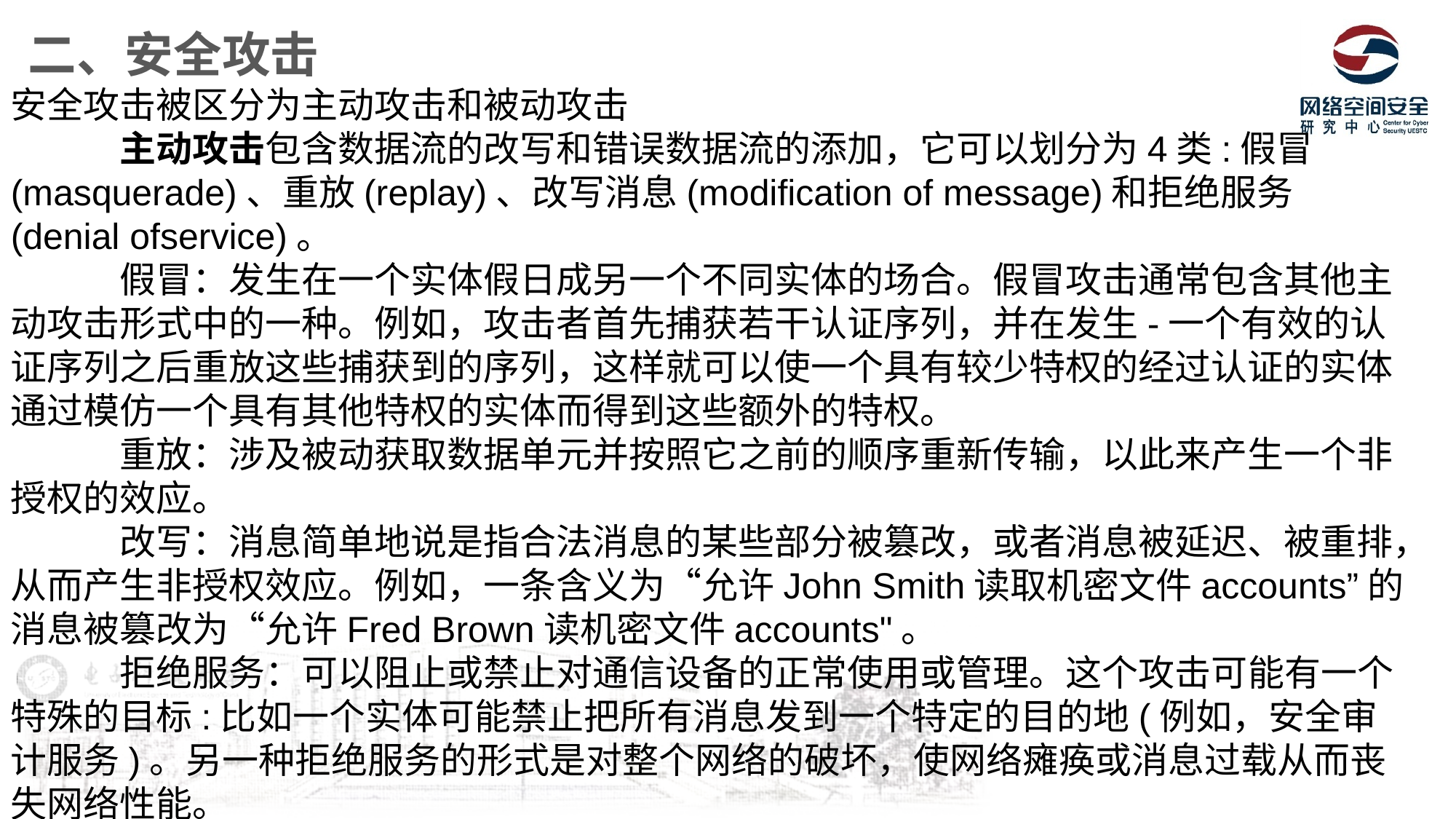

二、安全攻击
安全攻击被区分为主动攻击和被动攻击
	主动攻击包含数据流的改写和错误数据流的添加，它可以划分为4类:假冒(masquerade)、重放(replay)、改写消息(modification of message)和拒绝服务(denial ofservice)。
	假冒：发生在一个实体假日成另一个不同实体的场合。假冒攻击通常包含其他主动攻击形式中的一种。例如，攻击者首先捕获若干认证序列，并在发生-一个有效的认证序列之后重放这些捕获到的序列，这样就可以使一个具有较少特权的经过认证的实体通过模仿一个具有其他特权的实体而得到这些额外的特权。
	重放：涉及被动获取数据单元并按照它之前的顺序重新传输，以此来产生一个非授权的效应。
	改写：消息简单地说是指合法消息的某些部分被篡改，或者消息被延迟、被重排，从而产生非授权效应。例如，一条含义为“允许John Smith读取机密文件accounts”的消息被篡改为“允许Fred Brown读机密文件accounts"。
	拒绝服务：可以阻止或禁止对通信设备的正常使用或管理。这个攻击可能有一个特殊的目标:比如一个实体可能禁止把所有消息发到一个特定的目的地(例如，安全审计服务)。另一种拒绝服务的形式是对整个网络的破坏，使网络瘫痪或消息过载从而丧失网络性能。